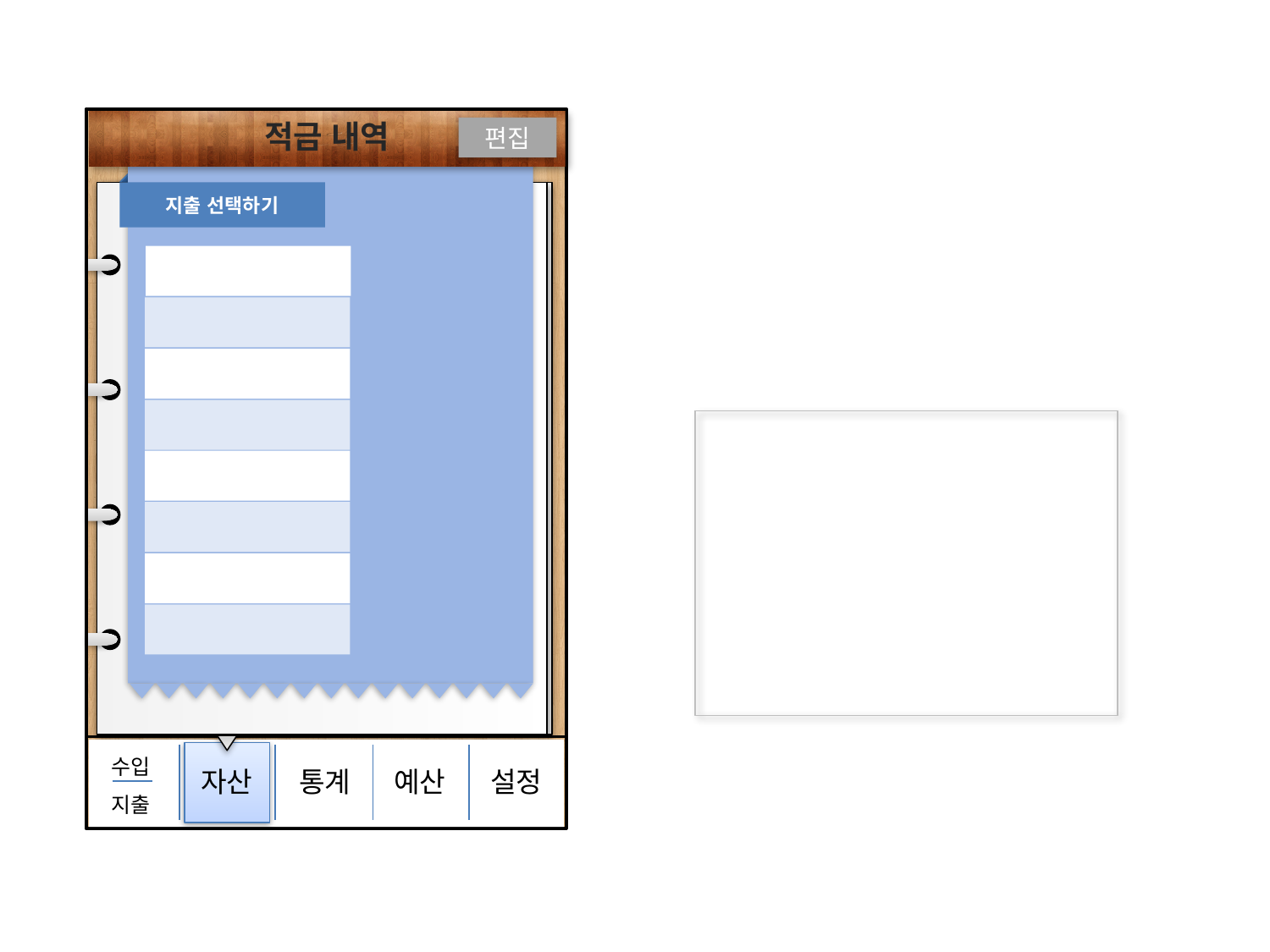

적금 내역
편집

지출 선택하기

수입
지출

자산
통계
예산
설정